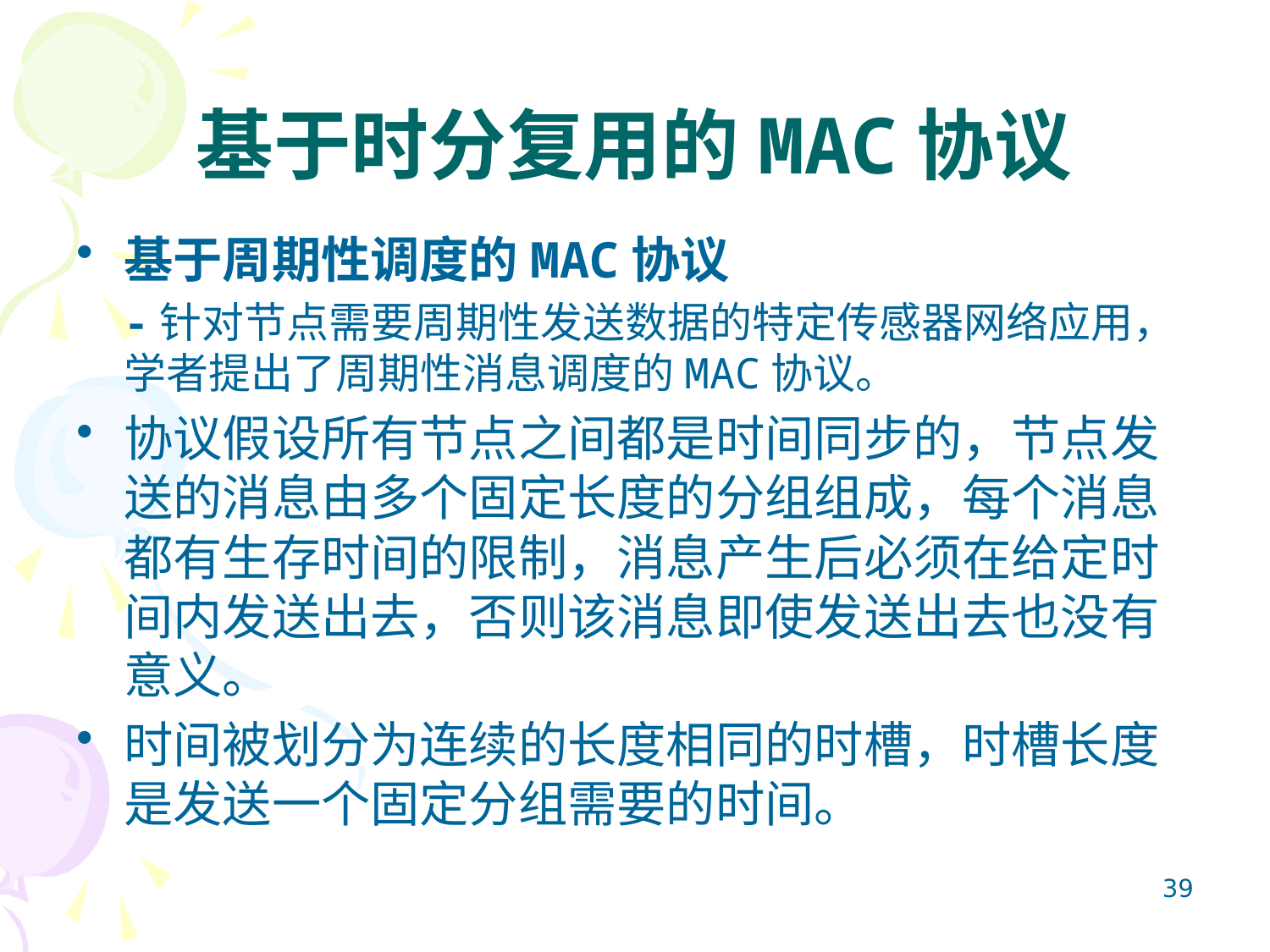

# 基于时分复用的MAC协议
基于周期性调度的MAC协议
	-针对节点需要周期性发送数据的特定传感器网络应用，学者提出了周期性消息调度的MAC协议。
协议假设所有节点之间都是时间同步的，节点发送的消息由多个固定长度的分组组成，每个消息都有生存时间的限制，消息产生后必须在给定时间内发送出去，否则该消息即使发送出去也没有意义。
时间被划分为连续的长度相同的时槽，时槽长度是发送一个固定分组需要的时间。
39